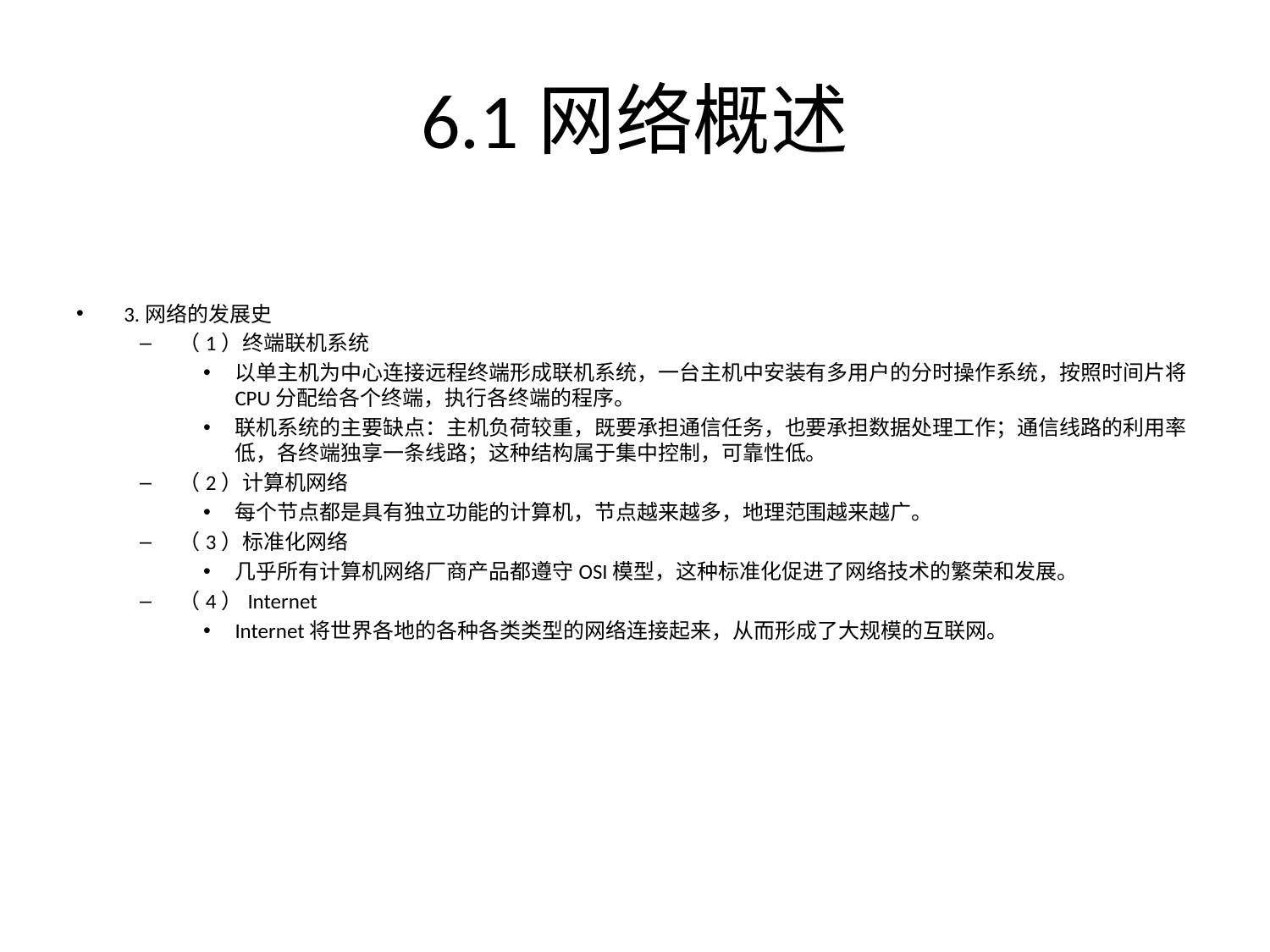

# 6.1网络概述

3.网络的发展史
（1）终端联机系统
以单主机为中心连接远程终端形成联机系统，一台主机中安装有多用户的分时操作系统，按照时间片将CPU分配给各个终端，执行各终端的程序。
联机系统的主要缺点：主机负荷较重，既要承担通信任务，也要承担数据处理工作；通信线路的利用率低，各终端独享一条线路；这种结构属于集中控制，可靠性低。
（2）计算机网络
每个节点都是具有独立功能的计算机，节点越来越多，地理范围越来越广。
（3）标准化网络
几乎所有计算机网络厂商产品都遵守OSI模型，这种标准化促进了网络技术的繁荣和发展。
（4）Internet
Internet将世界各地的各种各类类型的网络连接起来，从而形成了大规模的互联网。